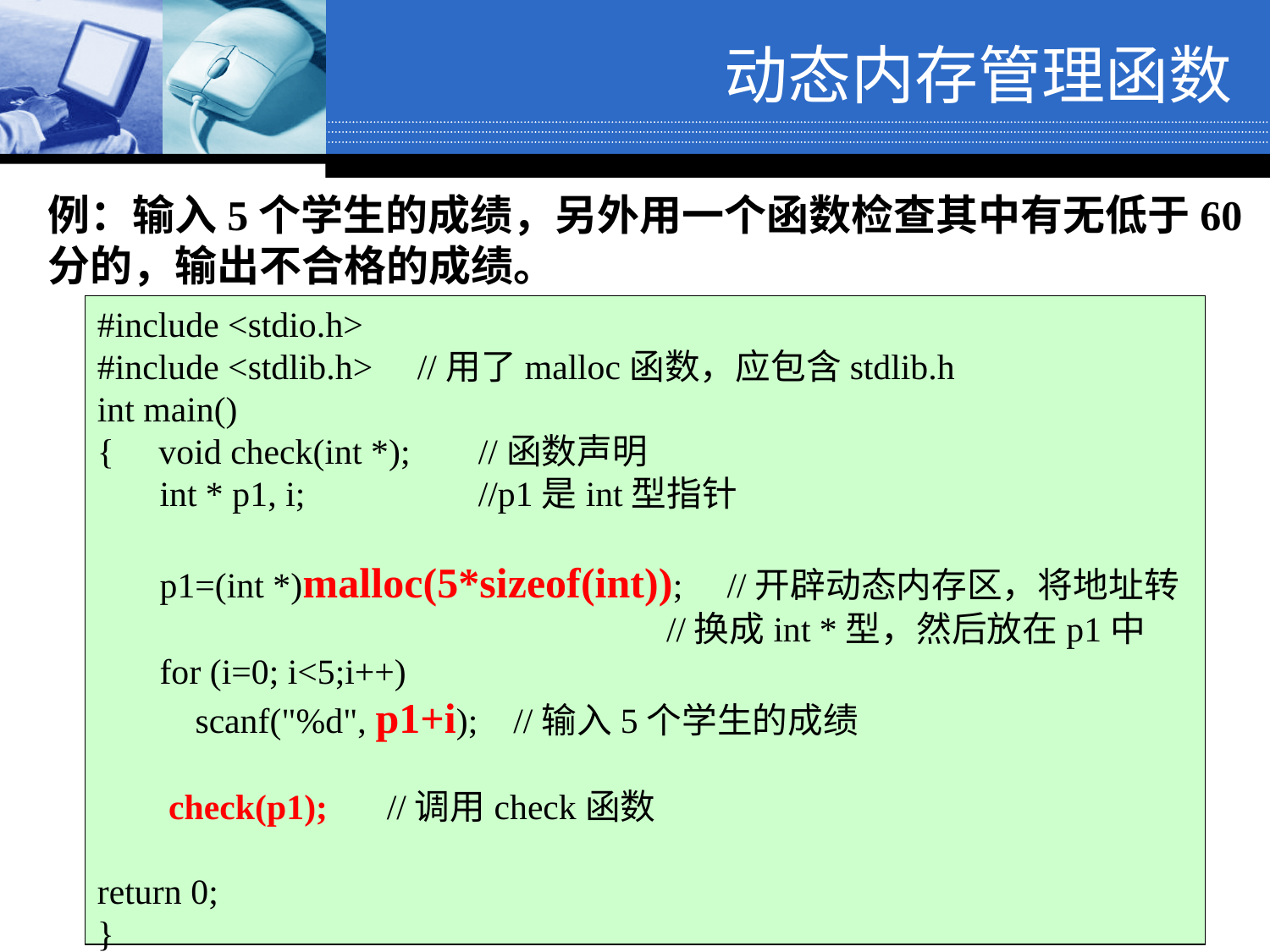

# 动态内存管理函数
例：输入5个学生的成绩，另外用一个函数检查其中有无低于60分的，输出不合格的成绩。
#include <stdio.h>
#include <stdlib.h>     //用了malloc函数，应包含stdlib.h
int main()
{     void check(int *);	//函数声明
       int * p1, i;		//p1是int型指针

       p1=(int *)malloc(5*sizeof(int));     //开辟动态内存区，将地址转
                                                                //换成int *型，然后放在p1中
       for (i=0; i<5;i++)
           scanf("%d", p1+i);    //输入5个学生的成绩

        check(p1);	    //调用check函数

return 0;
}